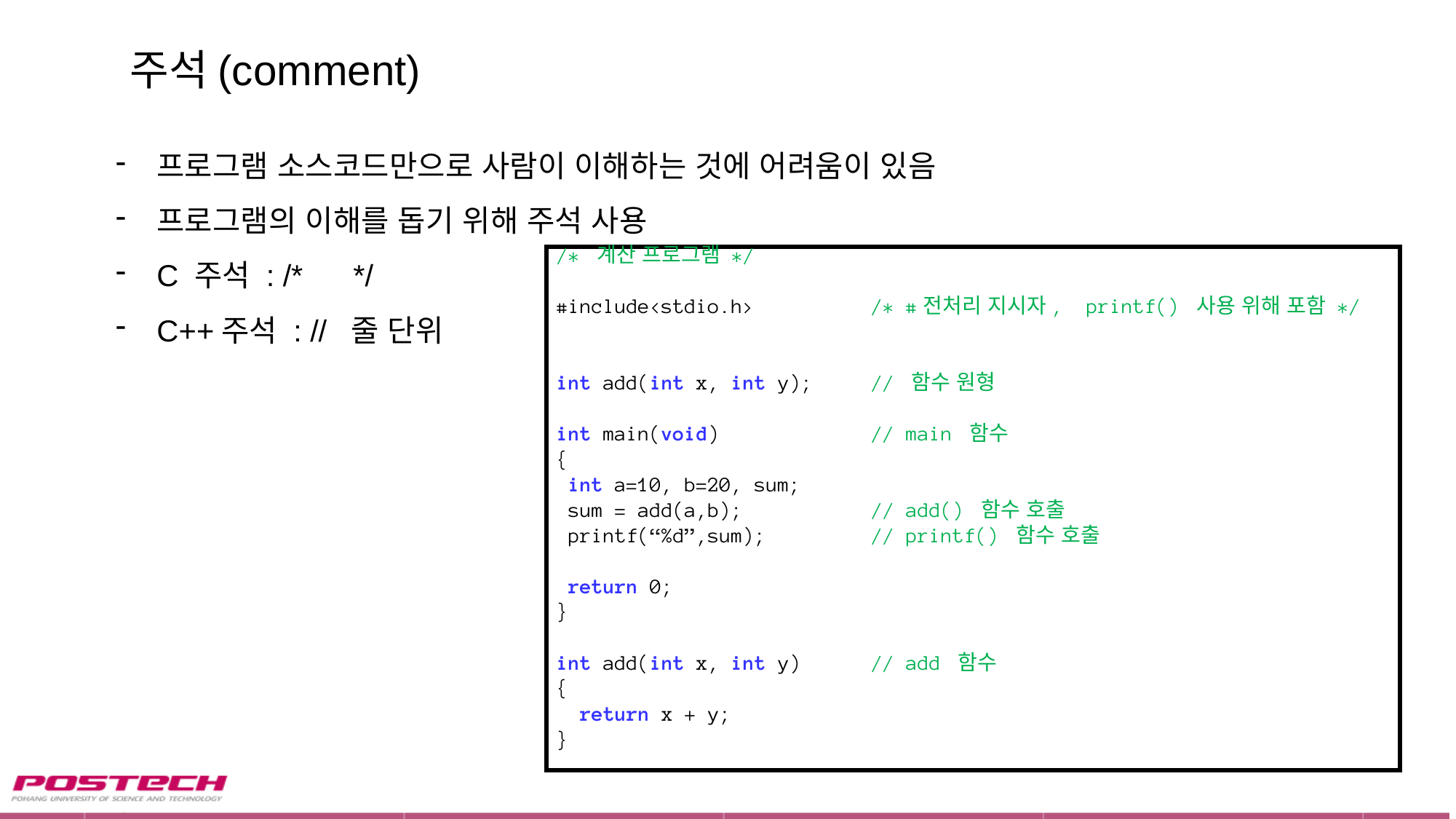

# 주석(comment)
프로그램 소스코드만으로 사람이 이해하는 것에 어려움이 있음
프로그램의 이해를 돕기 위해 주석 사용
C 주석 : /*      */
C++주석 : //  줄 단위

/* 계산 프로그램 */

#include<stdio.h>          /* #전처리 지시자,  printf() 사용 위해 포함 */

int add(int x, int y);     // 함수 원형

int main(void)             // main 함수
{
 int a=10, b=20, sum;
 sum = add(a,b);           // add() 함수 호출
 printf(“%d”,sum);         // printf() 함수 호출

 return 0;
}

int add(int x, int y)      // add 함수
{
  return x + y;
}